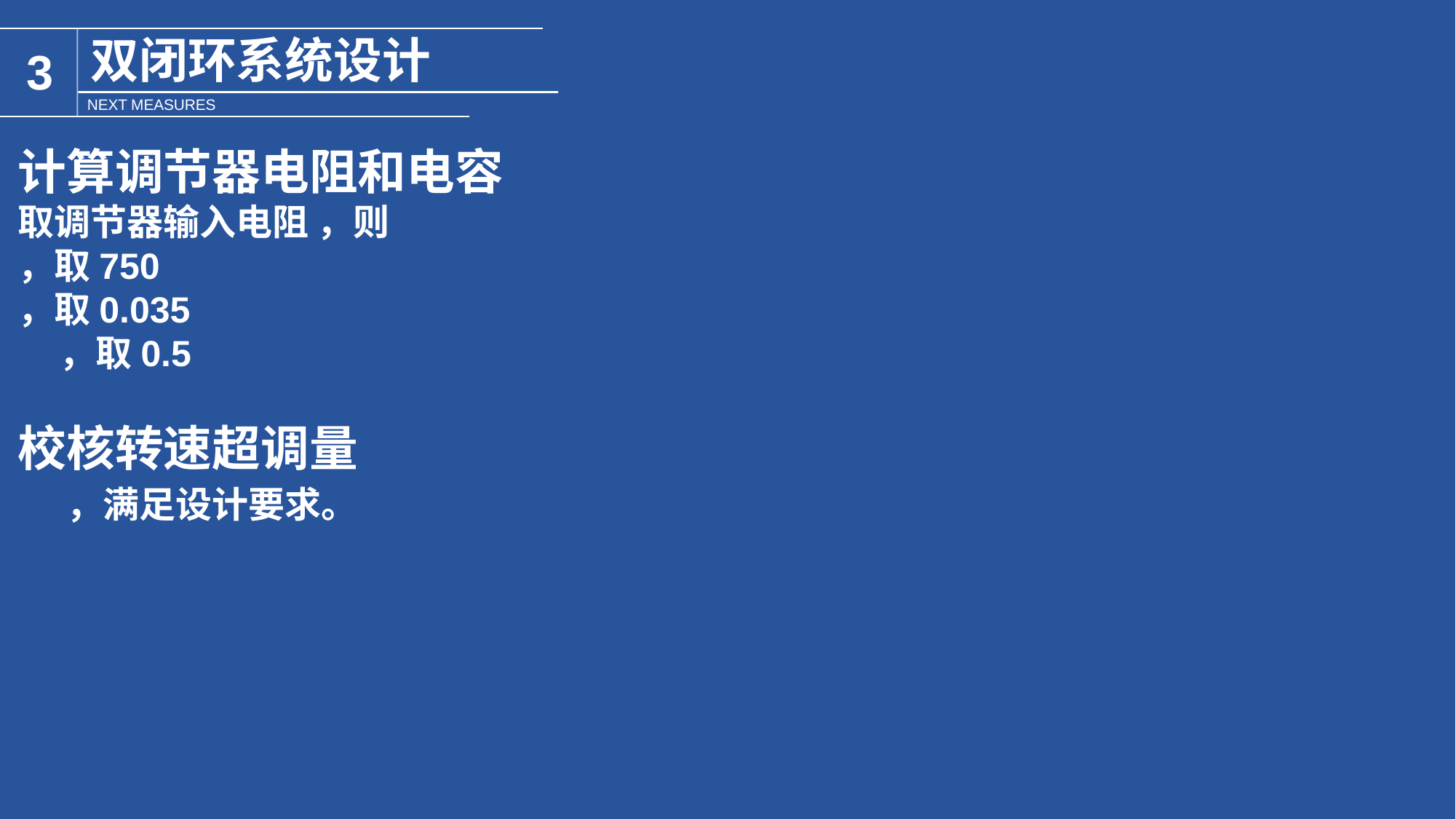

计算调节器电阻和电容
取调节器输入电阻 ，则
，取750
，取0.035
    ，取0.5

校核转速超调量
    ，满足设计要求。